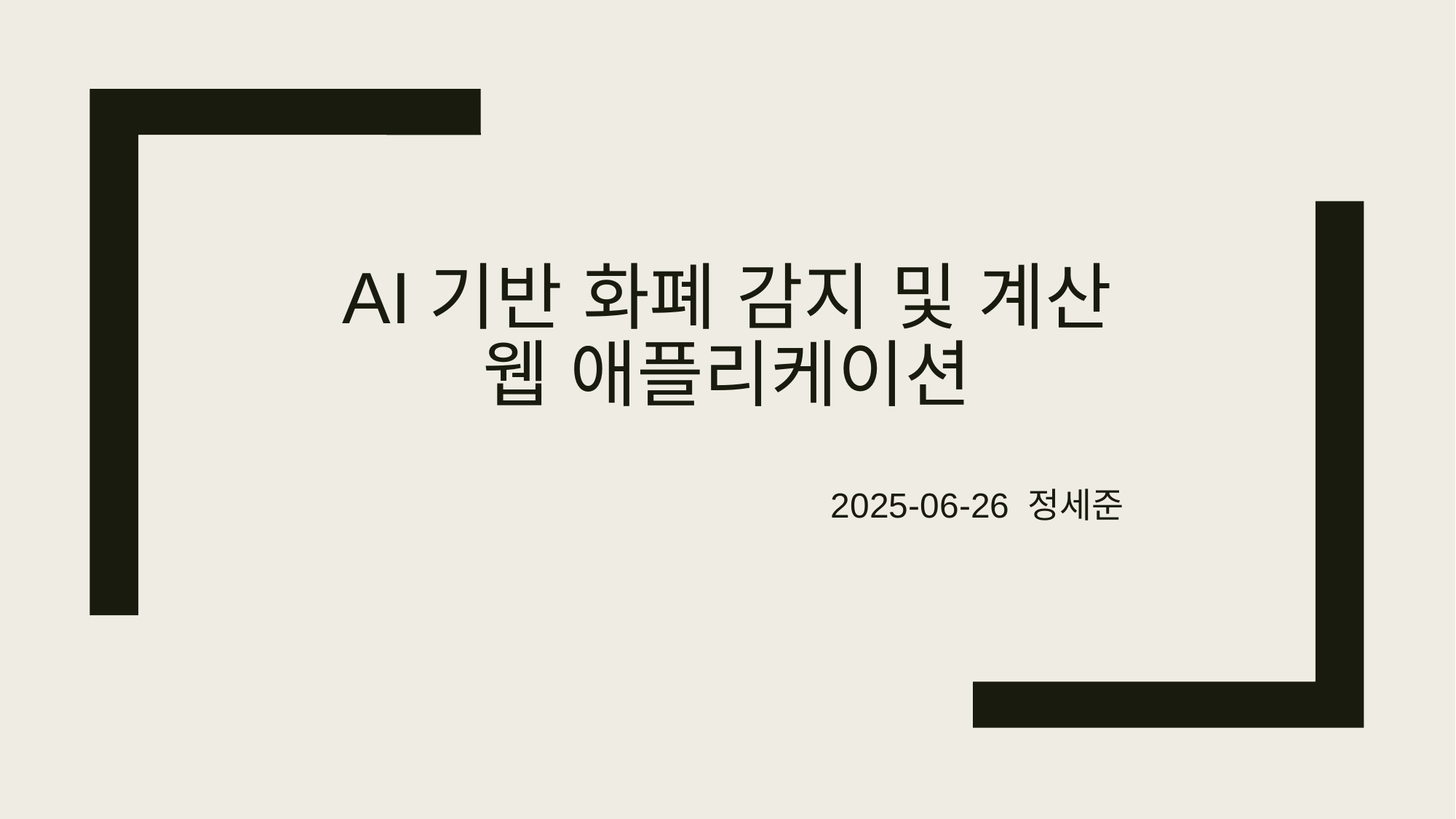

# Ai기반 화폐 감지 및 계산 웹 애플리케이션
2025-06-26 정세준